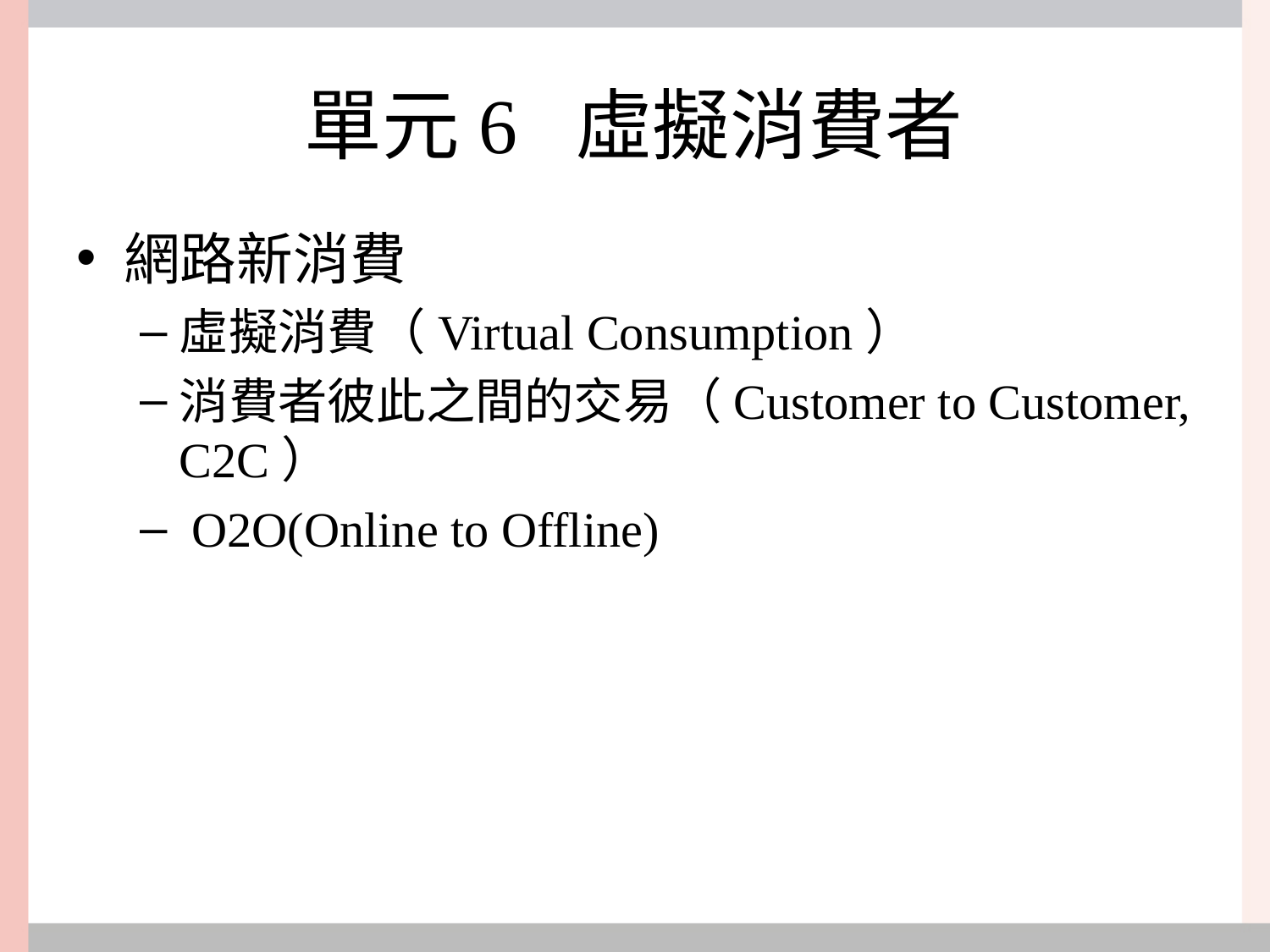

# 單元6  虛擬消費者
網路新消費
虛擬消費（Virtual Consumption）
消費者彼此之間的交易（Customer to Customer, C2C）
 O2O(Online to Offline)